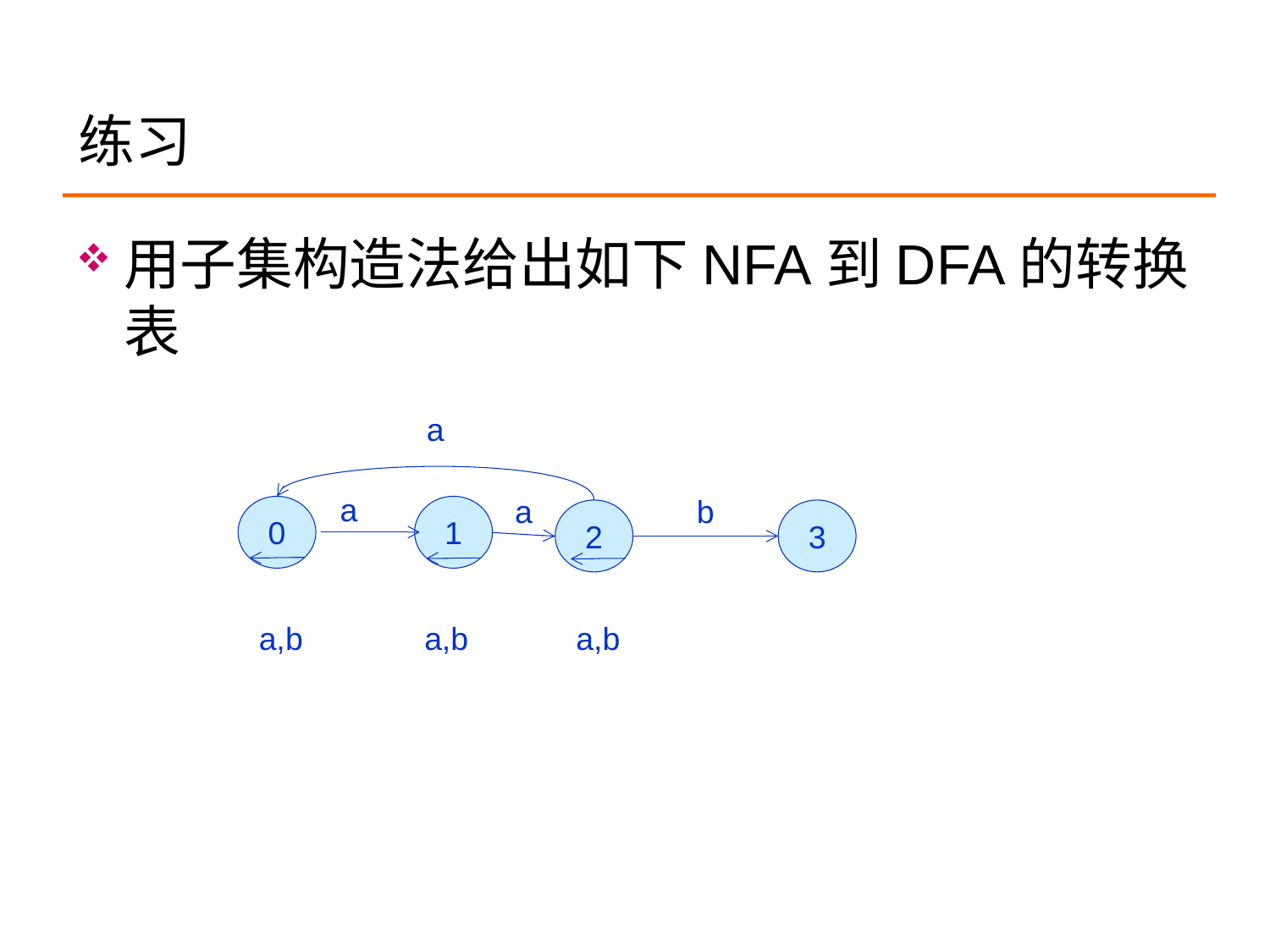

# 练习
用子集构造法给出如下NFA到DFA的转换表
a
a
a
b
0
1
2
3
a,b
a,b
a,b